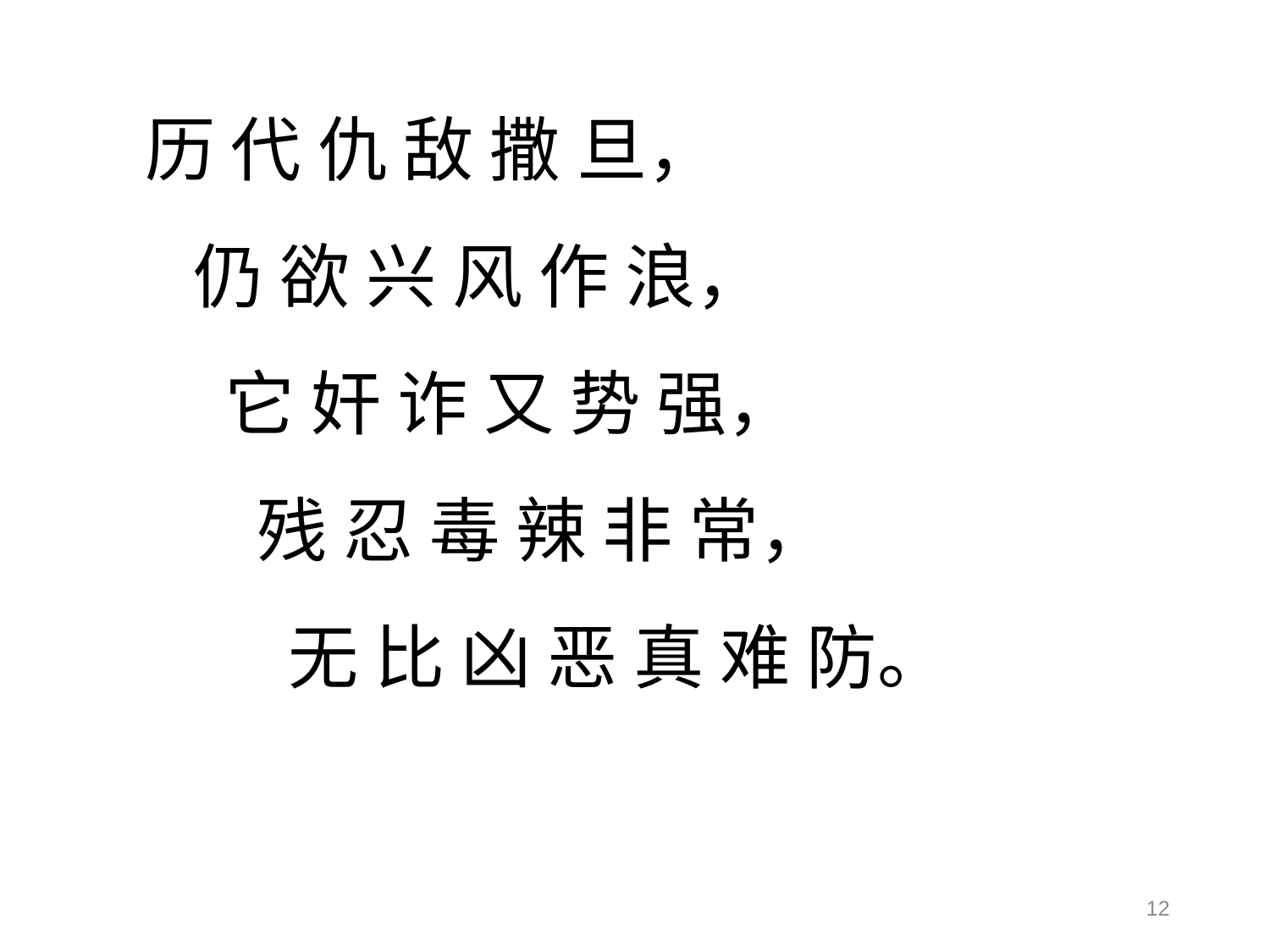

历 代 仇 敌 撒 旦，
  仍 欲 兴 风 作 浪，
    它 奸 诈 又 势 强，
      残 忍 毒 辣 非 常，
        无 比 凶 恶 真 难 防。
12